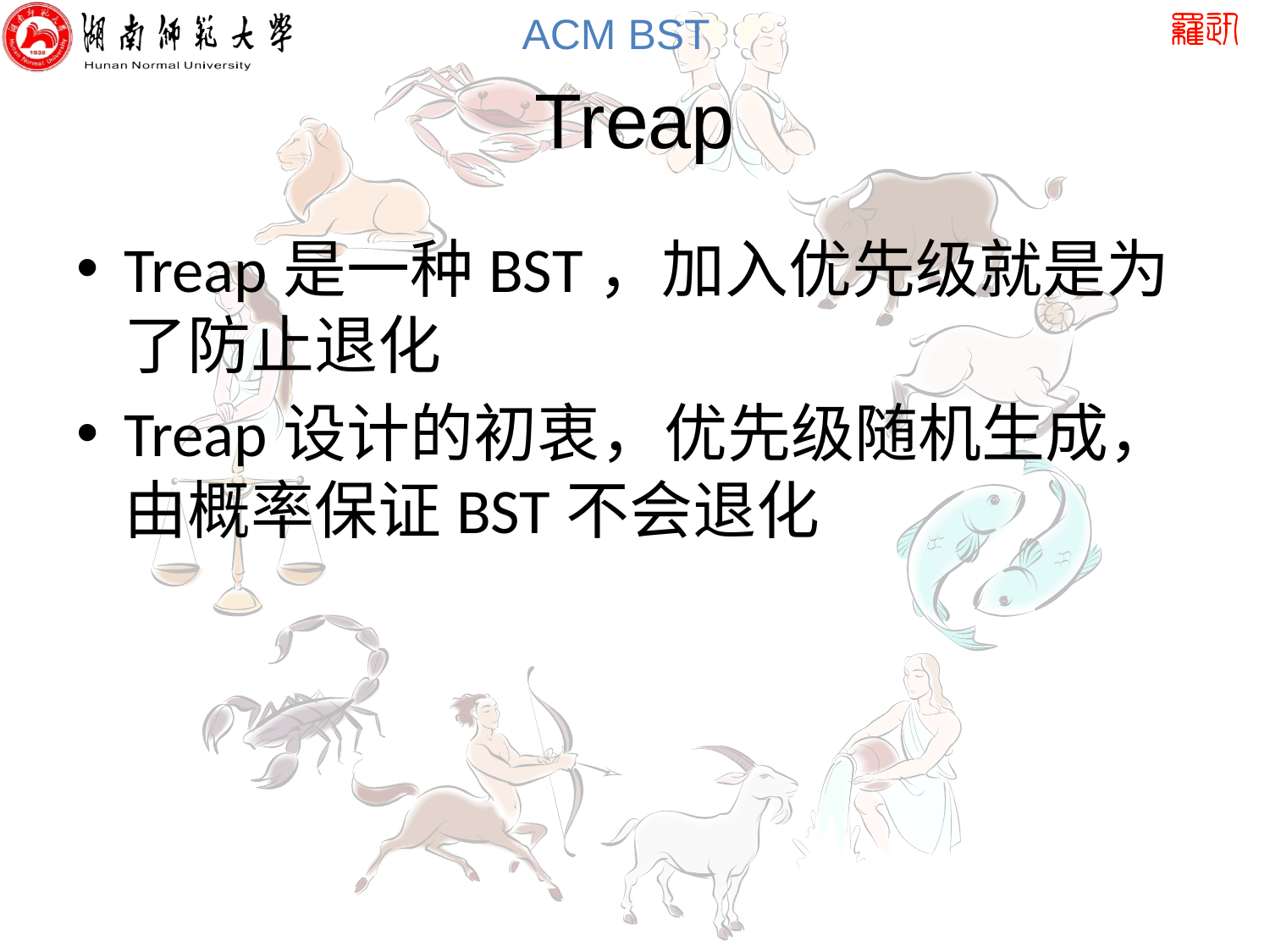

# Treap
Treap是一种BST，加入优先级就是为了防止退化
Treap设计的初衷，优先级随机生成，由概率保证BST不会退化